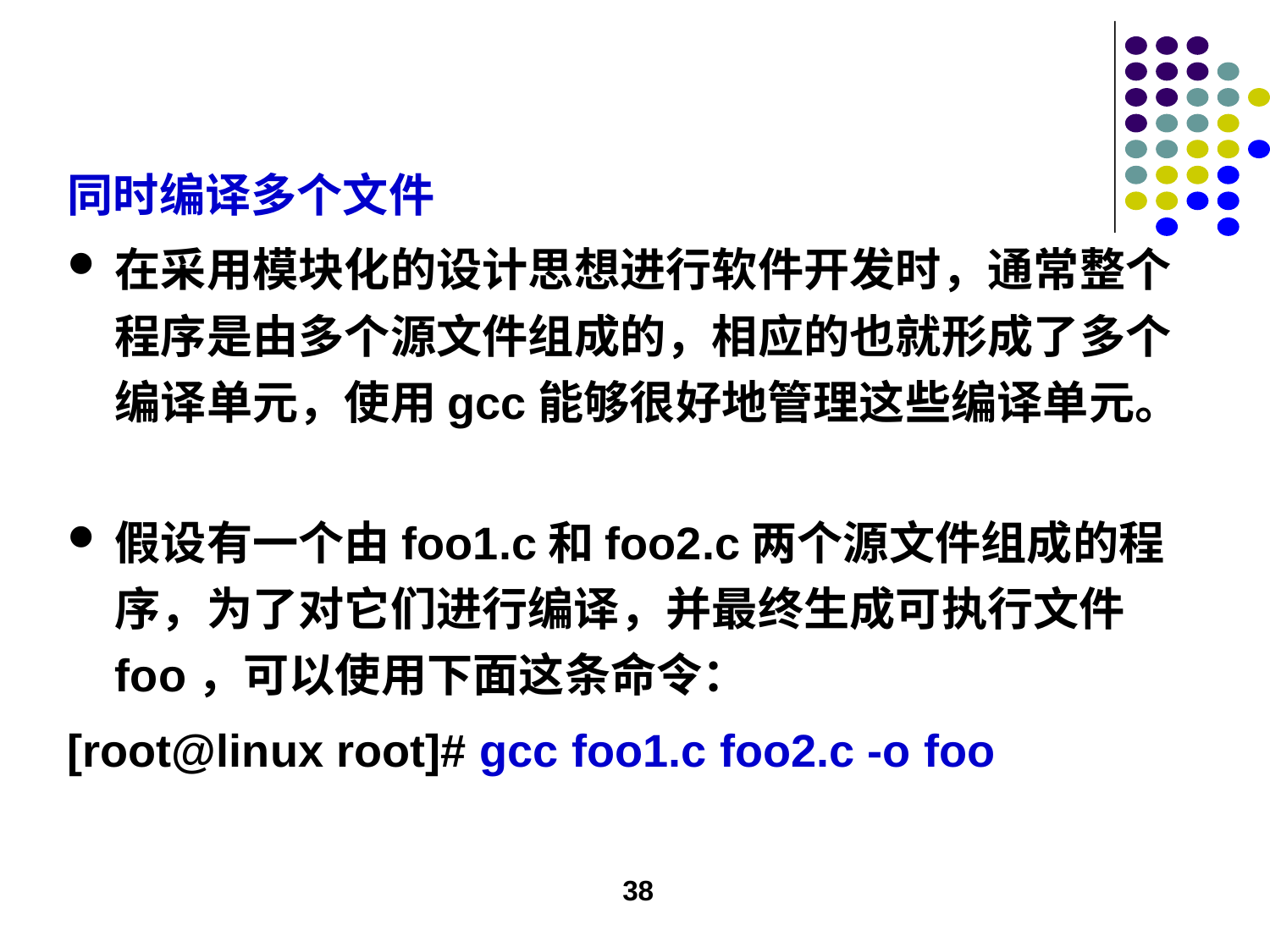

同时编译多个文件
在采用模块化的设计思想进行软件开发时，通常整个程序是由多个源文件组成的，相应的也就形成了多个编译单元，使用gcc能够很好地管理这些编译单元。
假设有一个由foo1.c和foo2.c两个源文件组成的程序，为了对它们进行编译，并最终生成可执行文件foo，可以使用下面这条命令：
[root@linux root]# gcc foo1.c foo2.c -o foo
38